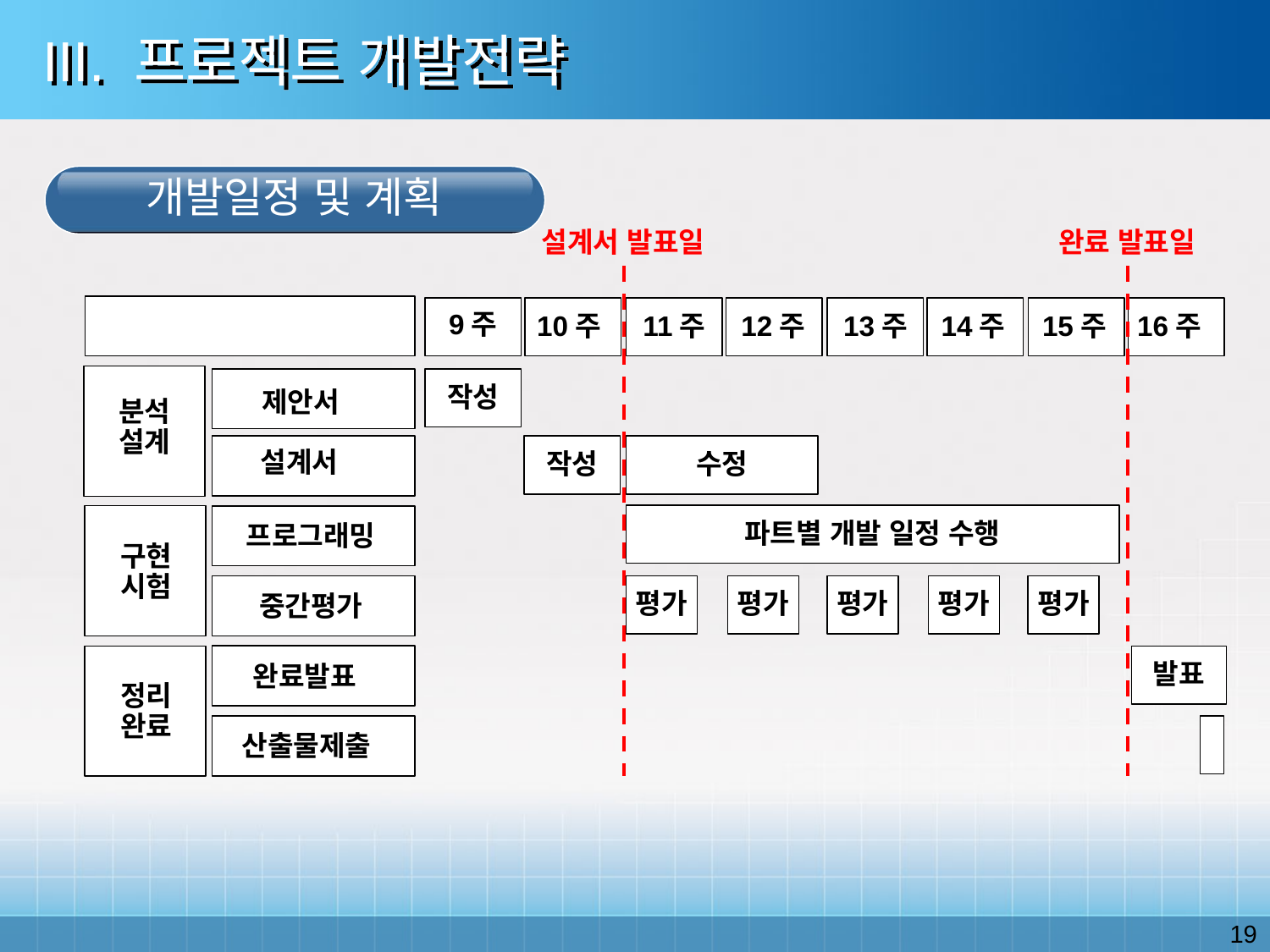

# III. 프로젝트 개발전략
개발일정 및 계획

설계서 발표일
완료 발표일

9주
10주
11주
12주
13주
14주
15주
16주

작성
제안서
분석
설계

작성
수정
설계서
파트별 개발 일정 수행

프로그래밍
구현
시험

평가
평가
평가
평가
평가
중간평가

발표
완료발표
정리
완료

산출물제출
19